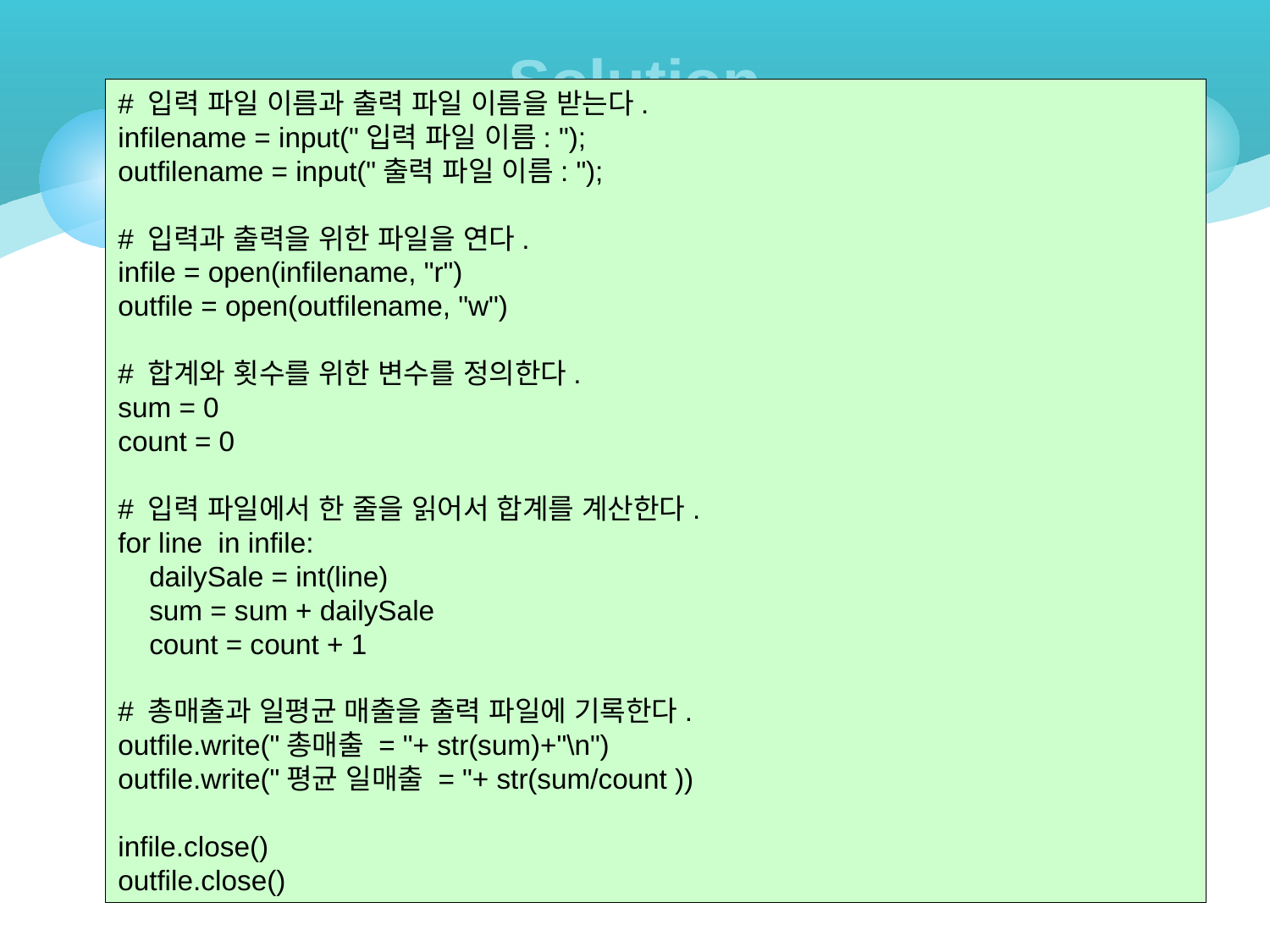

# Solution
# 입력 파일 이름과 출력 파일 이름을 받는다.
infilename = input("입력 파일 이름: ");
outfilename = input("출력 파일 이름: ");

# 입력과 출력을 위한 파일을 연다.
infile = open(infilename, "r")
outfile = open(outfilename, "w")

# 합계와 횟수를 위한 변수를 정의한다.
sum = 0
count = 0

# 입력 파일에서 한 줄을 읽어서 합계를 계산한다.
for line  in infile:
    dailySale = int(line)
    sum = sum + dailySale
    count = count + 1

# 총매출과 일평균 매출을 출력 파일에 기록한다.
outfile.write("총매출 = "+ str(sum)+"\n")
outfile.write("평균 일매출 = "+ str(sum/count ))

infile.close()
outfile.close()